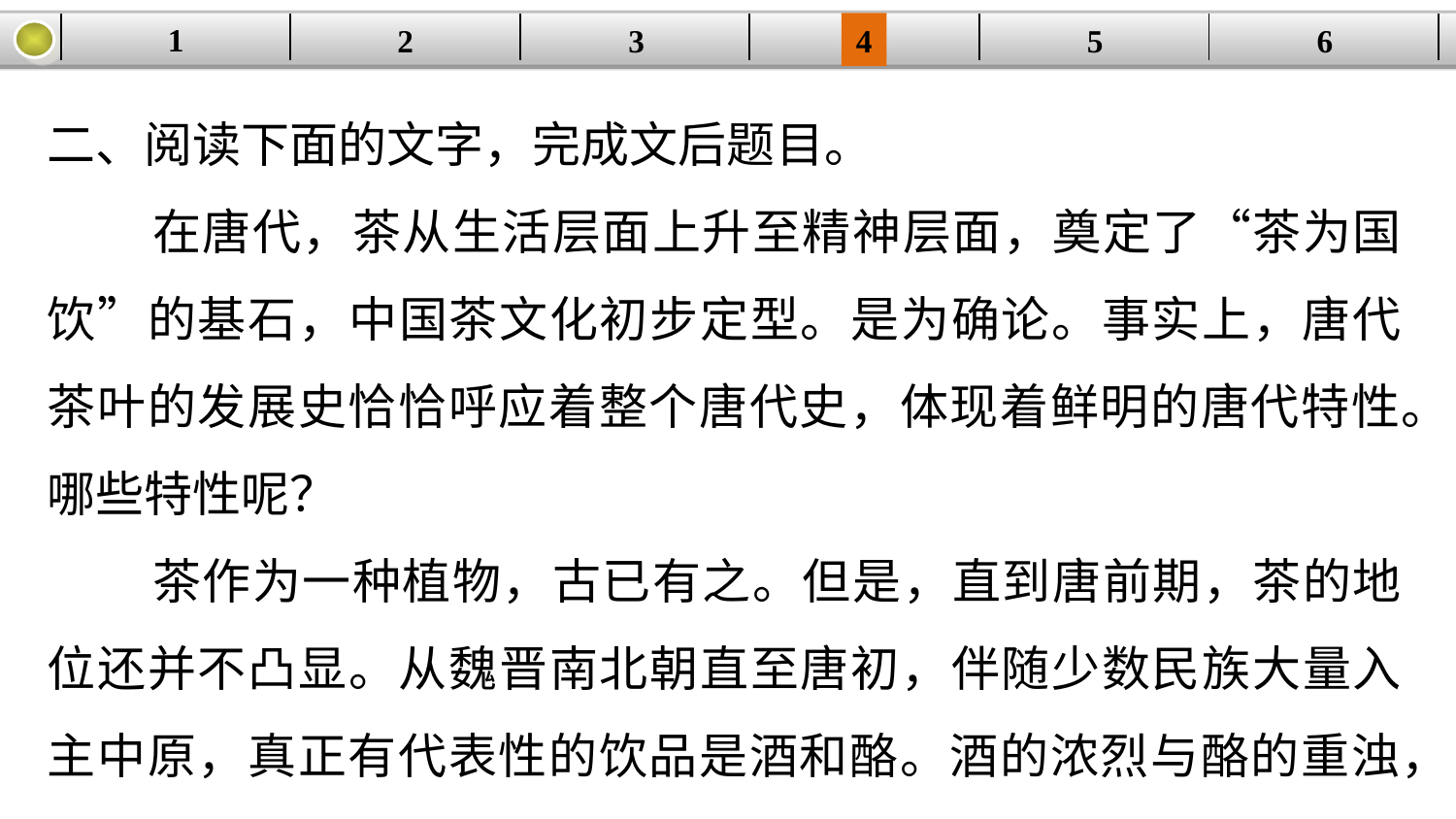

1
3
4
5
6
2
|  |  |  |  |  |  |
| --- | --- | --- | --- | --- | --- |

二、阅读下面的文字，完成文后题目。
在唐代，茶从生活层面上升至精神层面，奠定了“茶为国饮”的基石，中国茶文化初步定型。是为确论。事实上，唐代茶叶的发展史恰恰呼应着整个唐代史，体现着鲜明的唐代特性。哪些特性呢？
茶作为一种植物，古已有之。但是，直到唐前期，茶的地位还并不凸显。从魏晋南北朝直至唐初，伴随少数民族大量入主中原，真正有代表性的饮品是酒和酪。酒的浓烈与酪的重浊，